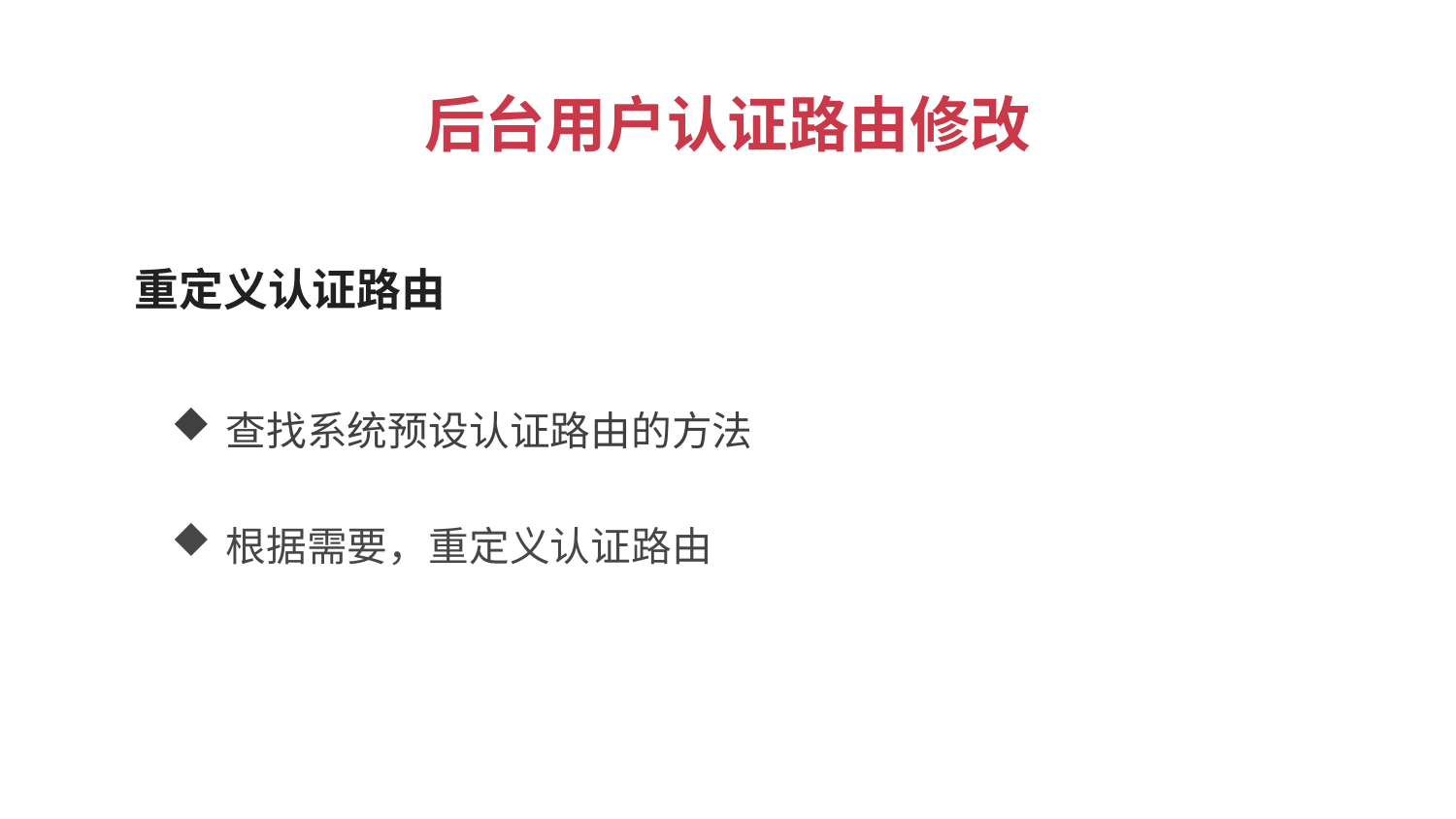

后台用户认证路由修改
重定义认证路由
查找系统预设认证路由的方法
根据需要，重定义认证路由